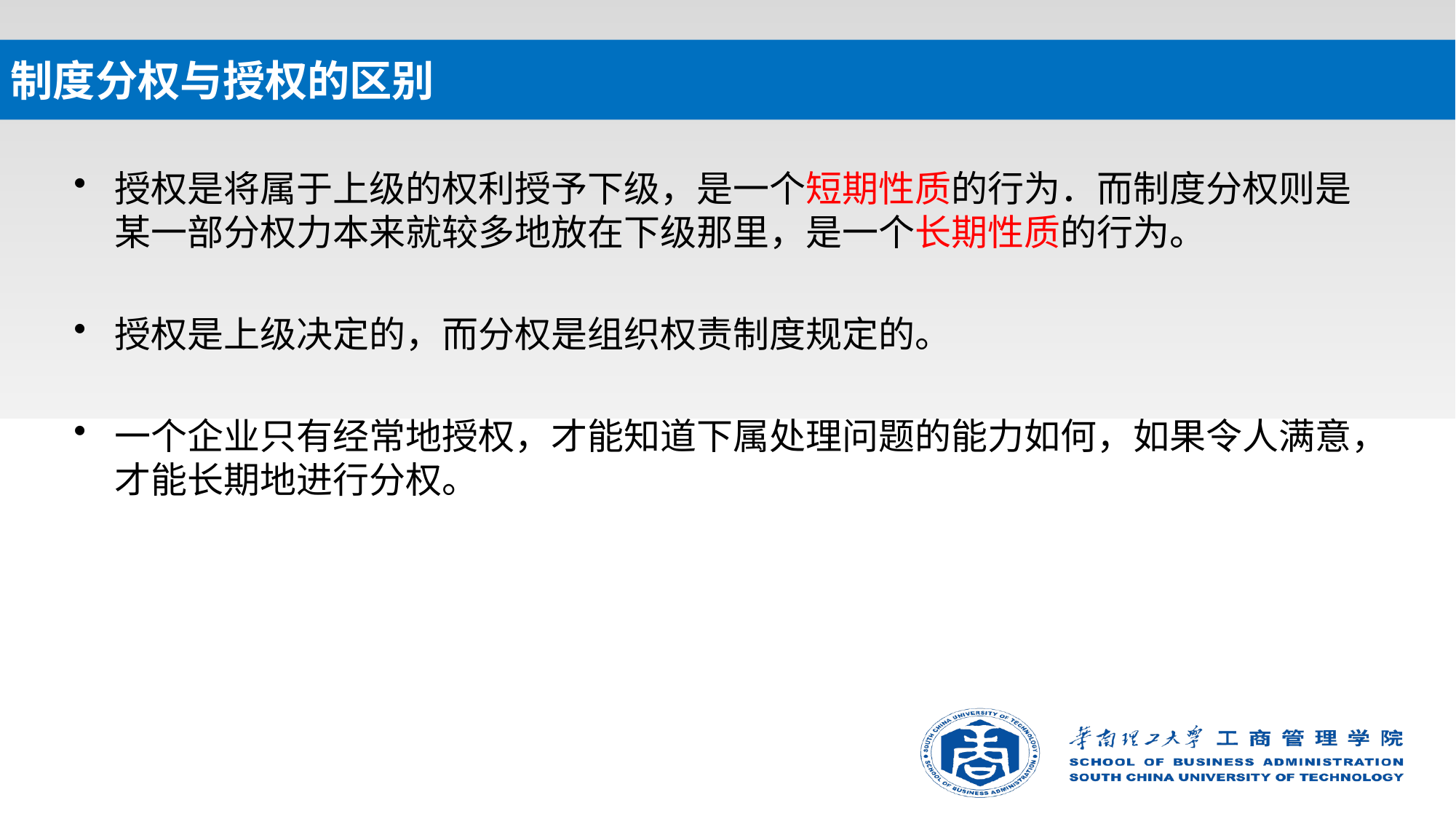

# 制度分权与授权的区别
授权是将属于上级的权利授予下级，是一个短期性质的行为．而制度分权则是某一部分权力本来就较多地放在下级那里，是一个长期性质的行为。

授权是上级决定的，而分权是组织权责制度规定的。

一个企业只有经常地授权，才能知道下属处理问题的能力如何，如果令人满意，才能长期地进行分权。